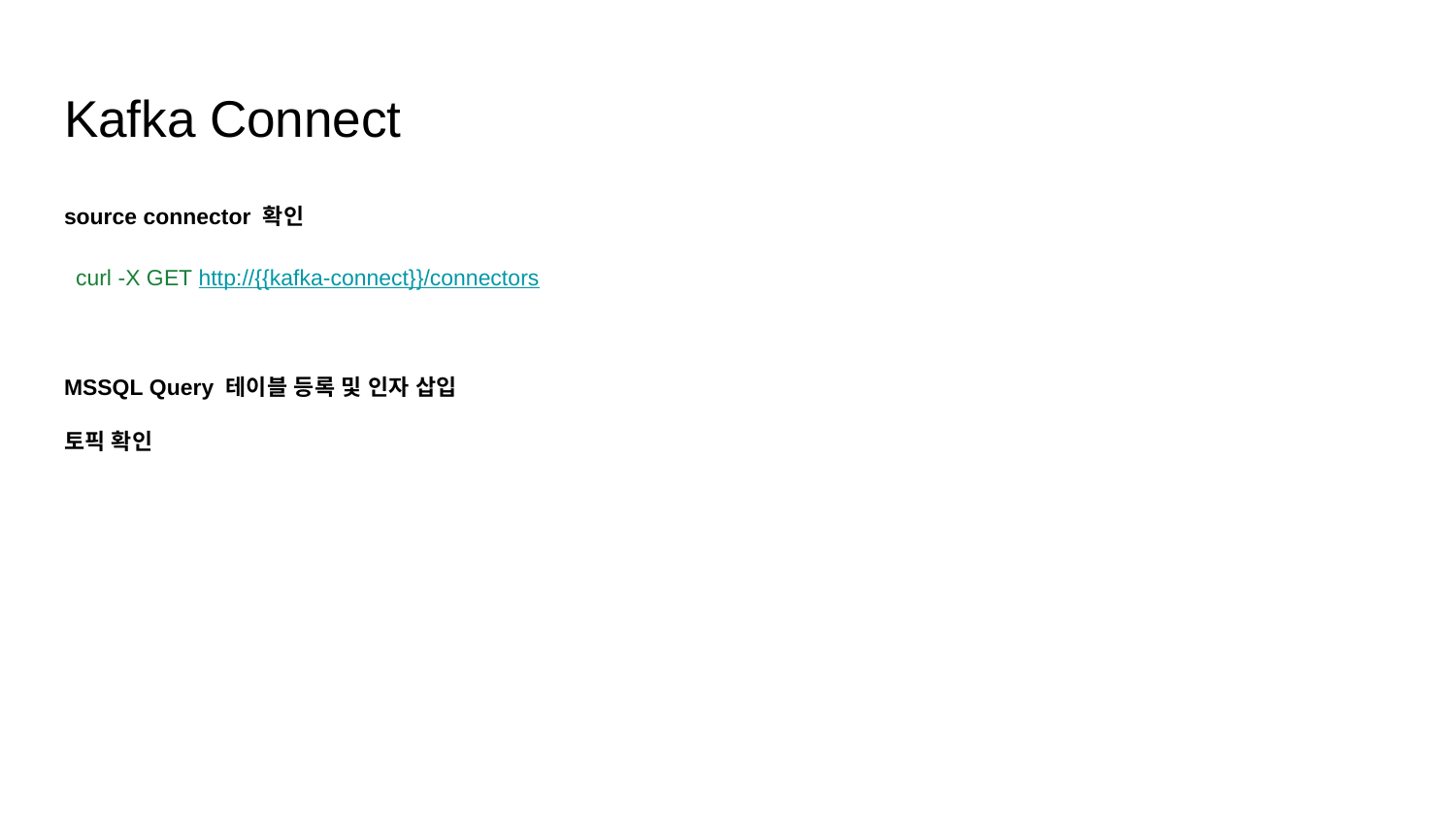

# Kafka Connect
source connector 확인
 curl -X GET http://{{kafka-connect}}/connectors

MSSQL Query 테이블 등록 및 인자 삽입
토픽 확인